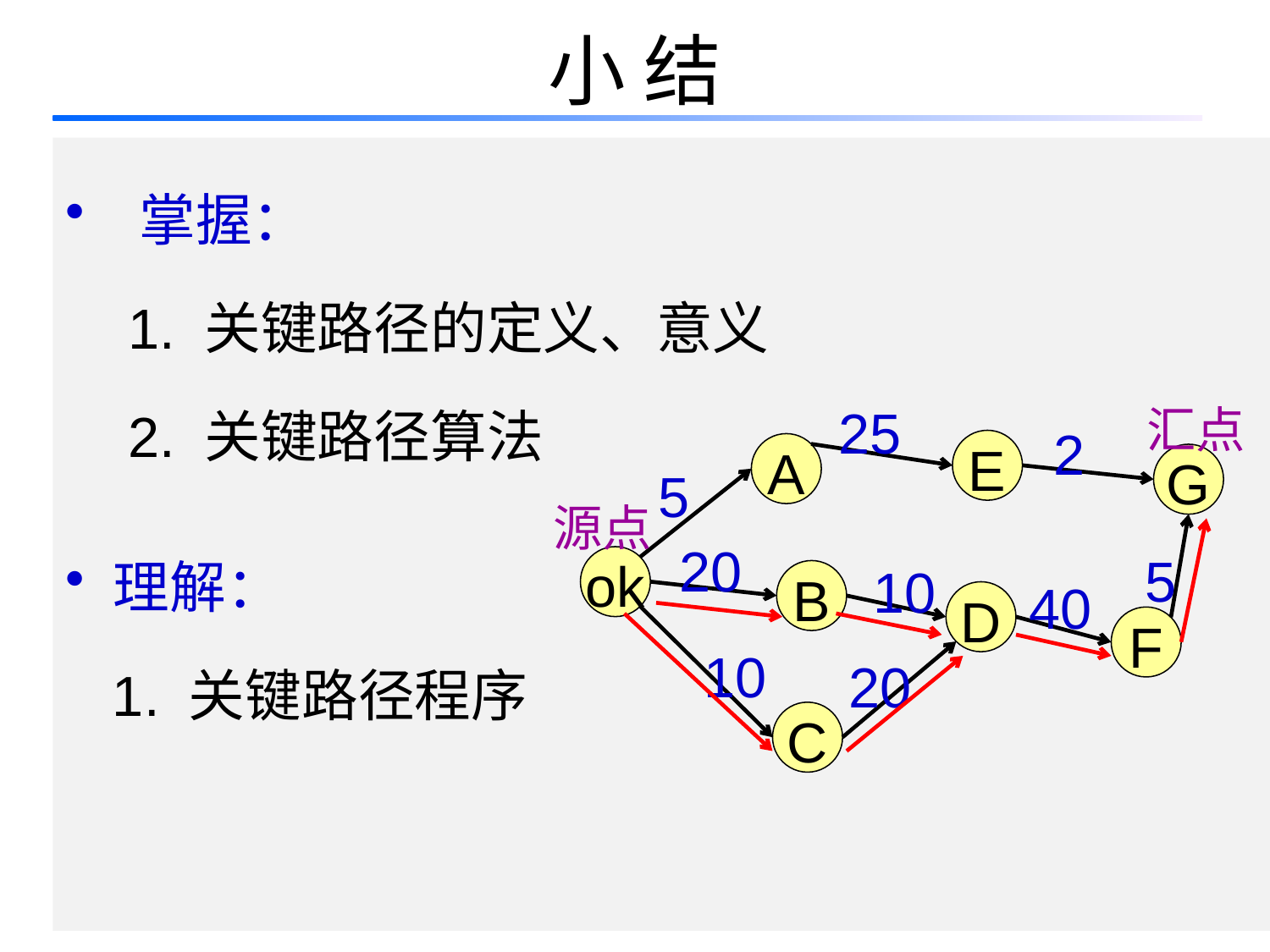

# 小 结

 掌握：
    1. 关键路径的定义、意义
    2. 关键路径算法
理解：
   1. 关键路径程序

25
汇点
2
E
A
5
G
源点
20
5
10
ok
40
B
D
F
10
20
C